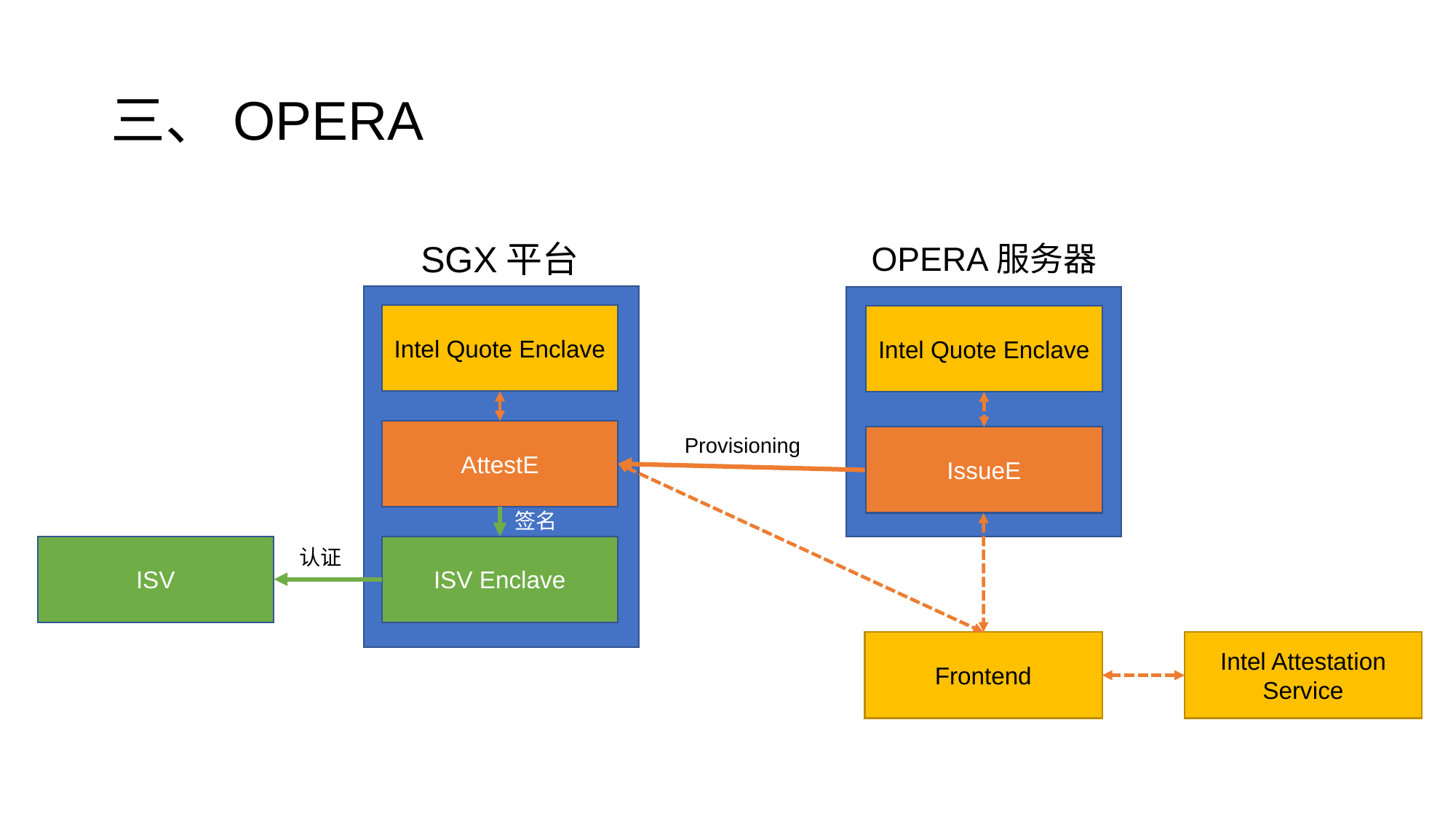

# 三、OPERA
SGX平台
OPERA服务器

Intel Quote Enclave
Intel Quote Enclave
AttestE
Provisioning
IssueE
签名
ISV
ISV Enclave
认证
Frontend
Intel Attestation Service